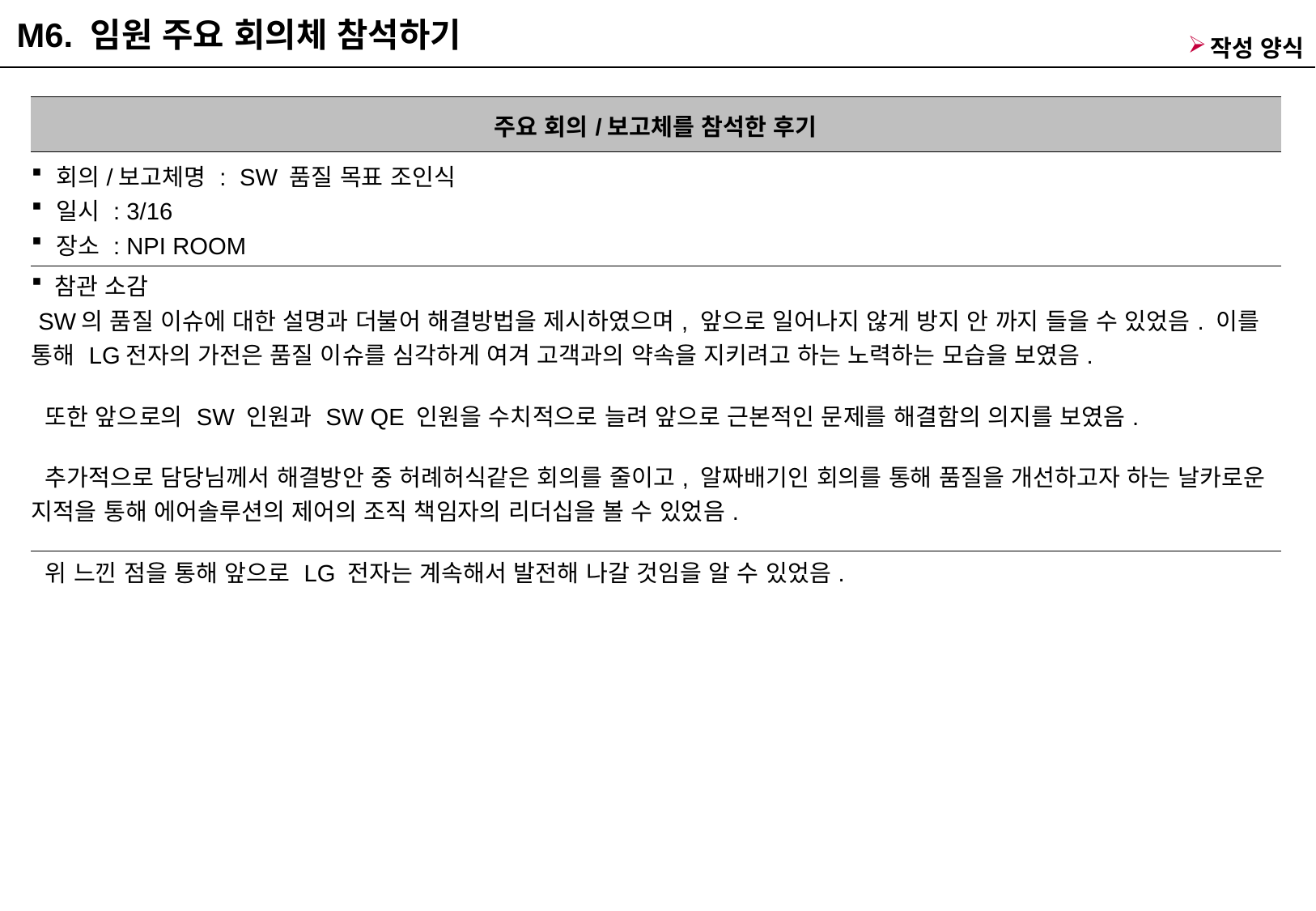

M6. 임원 주요 회의체 참석하기
작성 양식
| 주요 회의/보고체를 참석한 후기 |
| --- |
| 회의/보고체명 : SW 품질 목표 조인식 일시 : 3/16 장소 : NPI ROOM |
| 참관 소감 SW의 품질 이슈에 대한 설명과 더불어 해결방법을 제시하였으며, 앞으로 일어나지 않게 방지 안 까지 들을 수 있었음. 이를 통해 LG전자의 가전은 품질 이슈를 심각하게 여겨 고객과의 약속을 지키려고 하는 노력하는 모습을 보였음. 또한 앞으로의 SW 인원과 SW QE 인원을 수치적으로 늘려 앞으로 근본적인 문제를 해결함의 의지를 보였음. 추가적으로 담당님께서 해결방안 중 허례허식같은 회의를 줄이고, 알짜배기인 회의를 통해 품질을 개선하고자 하는 날카로운 지적을 통해 에어솔루션의 제어의 조직 책임자의 리더십을 볼 수 있었음. 위 느낀 점을 통해 앞으로 LG 전자는 계속해서 발전해 나갈 것임을 알 수 있었음. |